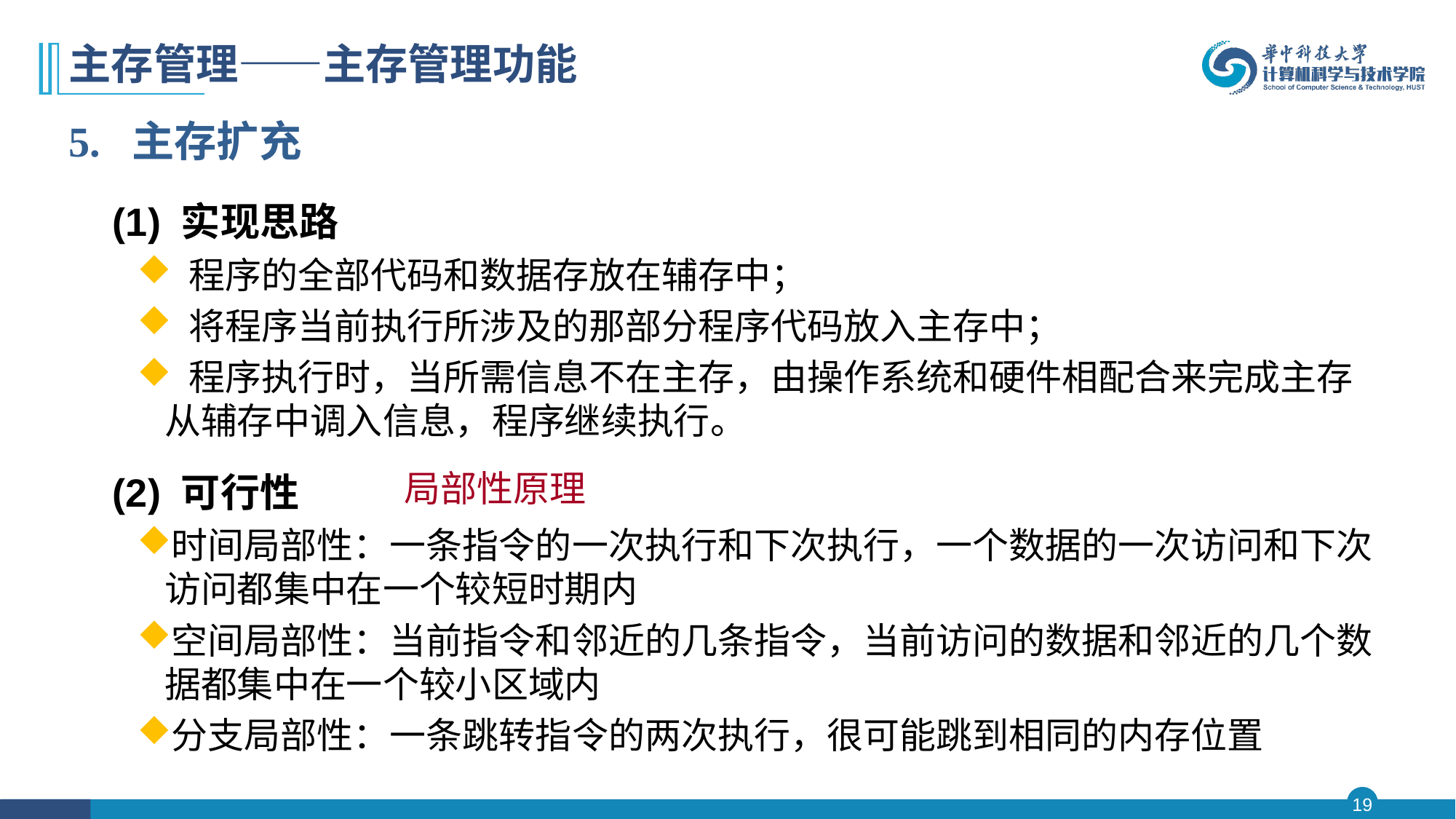

# 主存管理——主存管理功能
5.  主存扩充
    (1) 实现思路
 程序的全部代码和数据存放在辅存中；
 将程序当前执行所涉及的那部分程序代码放入主存中；
 程序执行时，当所需信息不在主存，由操作系统和硬件相配合来完成主存从辅存中调入信息，程序继续执行。
    (2) 可行性
时间局部性：一条指令的一次执行和下次执行，一个数据的一次访问和下次访问都集中在一个较短时期内
空间局部性：当前指令和邻近的几条指令，当前访问的数据和邻近的几个数据都集中在一个较小区域内
分支局部性：一条跳转指令的两次执行，很可能跳到相同的内存位置
局部性原理